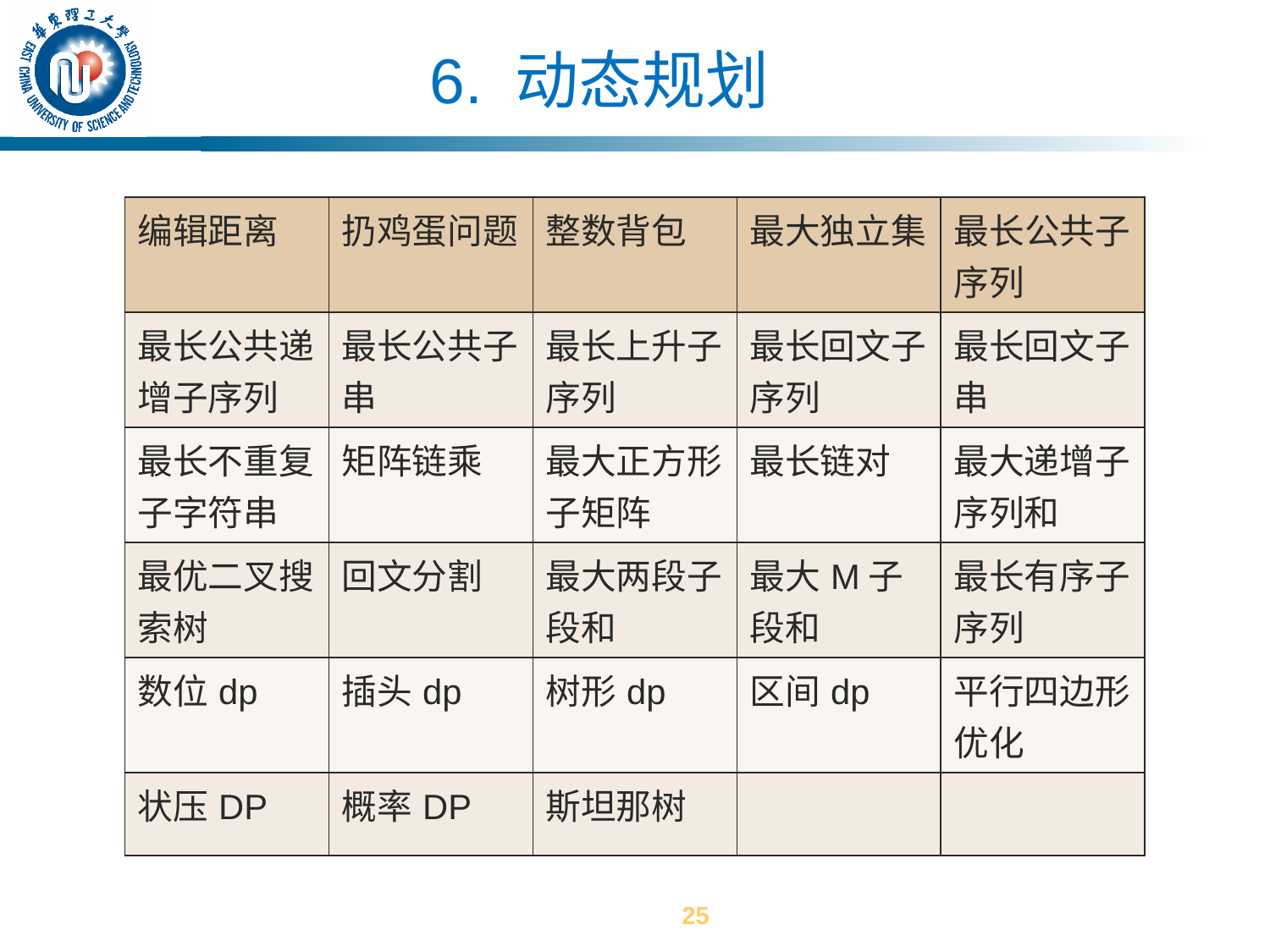

# 6. 动态规划
| 编辑距离 | 扔鸡蛋问题 | 整数背包 | 最大独立集 | 最长公共子序列 |
| --- | --- | --- | --- | --- |
| 最长公共递增子序列 | 最长公共子串 | 最长上升子序列 | 最长回文子序列 | 最长回文子串 |
| 最长不重复子字符串 | 矩阵链乘 | 最大正方形子矩阵 | 最长链对 | 最大递增子序列和 |
| 最优二叉搜索树 | 回文分割 | 最大两段子段和 | 最大M子段和 | 最长有序子序列 |
| 数位dp | 插头dp | 树形dp | 区间dp | 平行四边形优化 |
| 状压DP | 概率DP | 斯坦那树 |  |  |